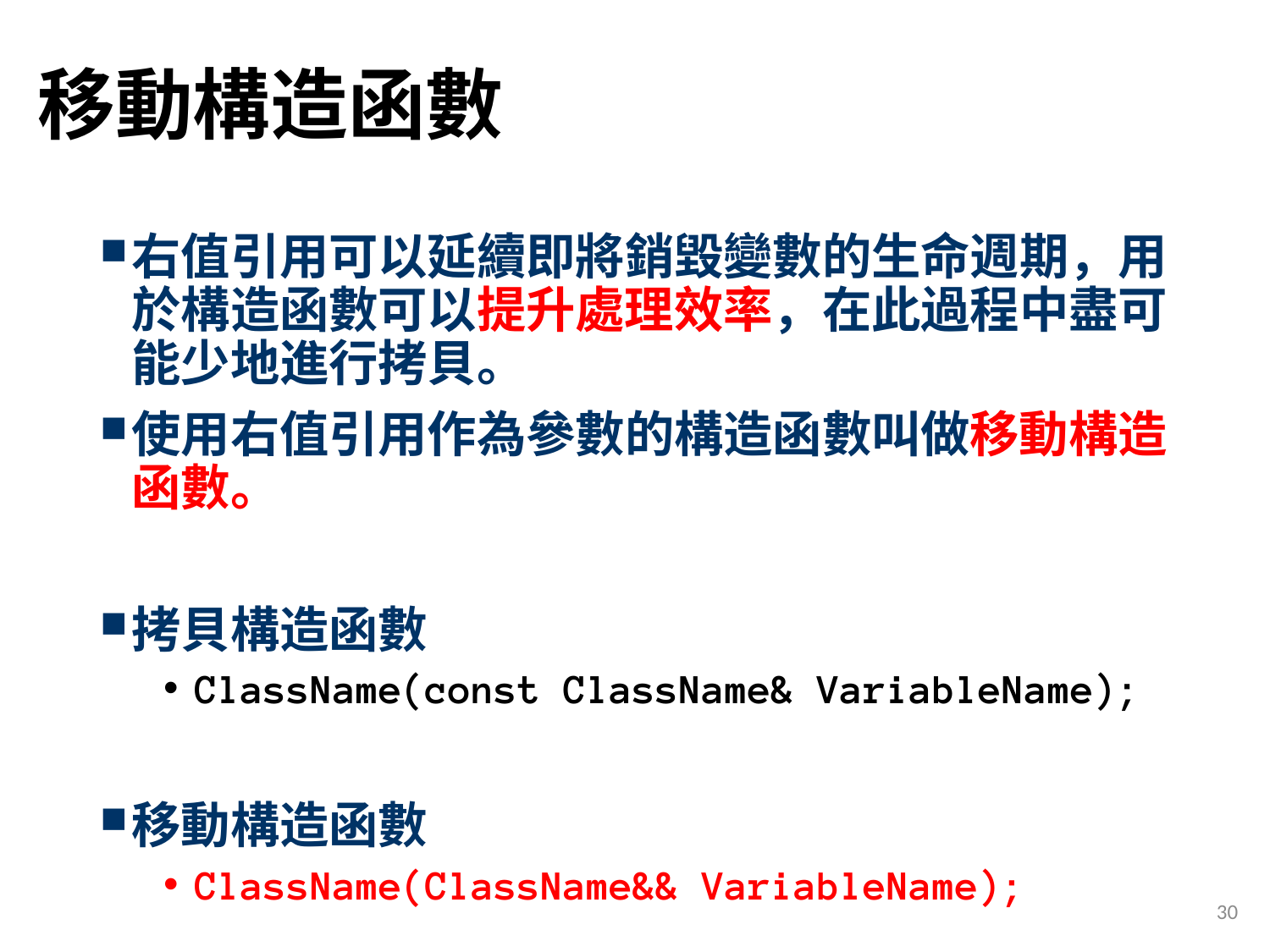

# 移動構造函數
右值引用可以延續即將銷毀變數的生命週期，用於構造函數可以提升處理效率，在此過程中盡可能少地進行拷貝。
使用右值引用作為參數的構造函數叫做移動構造函數。

拷貝構造函數
ClassName(const ClassName& VariableName);

移動構造函數
ClassName(ClassName&& VariableName);

30